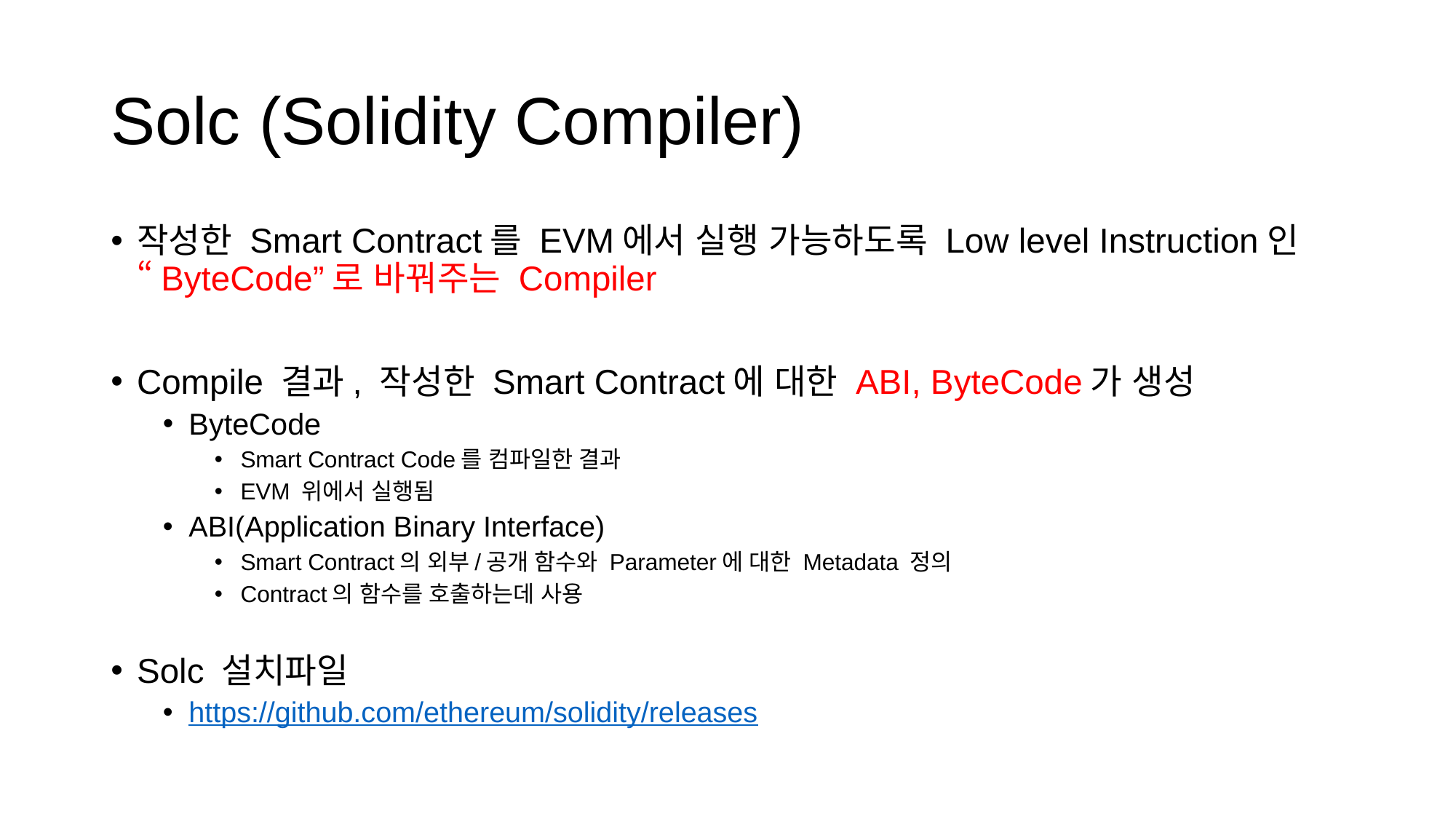

# Solc (Solidity Compiler)
작성한 Smart Contract를 EVM에서 실행 가능하도록 Low level Instruction인 “ByteCode”로 바꿔주는 Compiler

Compile 결과, 작성한 Smart Contract에 대한 ABI, ByteCode가 생성
ByteCode
Smart Contract Code를 컴파일한 결과
EVM 위에서 실행됨
ABI(Application Binary Interface)
Smart Contract의 외부/공개 함수와 Parameter에 대한 Metadata 정의
Contract의 함수를 호출하는데 사용

Solc 설치파일
https://github.com/ethereum/solidity/releases